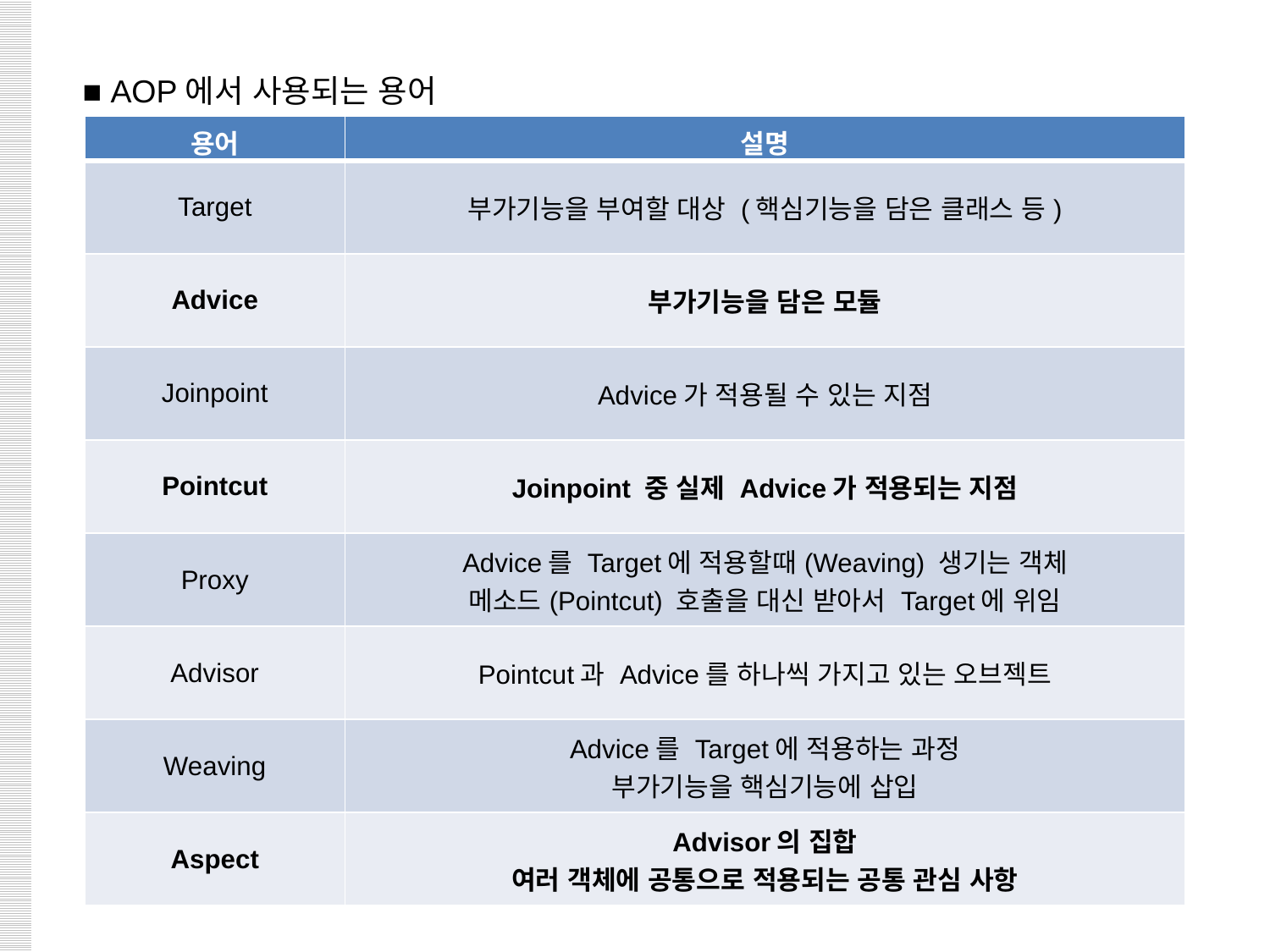

■ AOP에서 사용되는 용어
| 용어 | 설명 |
| --- | --- |
| Target | 부가기능을 부여할 대상 (핵심기능을 담은 클래스 등) |
| Advice | 부가기능을 담은 모듈 |
| Joinpoint | Advice가 적용될 수 있는 지점 |
| Pointcut | Joinpoint 중 실제 Advice가 적용되는 지점 |
| Proxy | Advice를 Target에 적용할때(Weaving) 생기는 객체 메소드(Pointcut) 호출을 대신 받아서 Target에 위임 |
| Advisor | Pointcut과 Advice를 하나씩 가지고 있는 오브젝트 |
| Weaving | Advice를 Target에 적용하는 과정 부가기능을 핵심기능에 삽입 |
| Aspect | Advisor의 집합 여러 객체에 공통으로 적용되는 공통 관심 사항 |